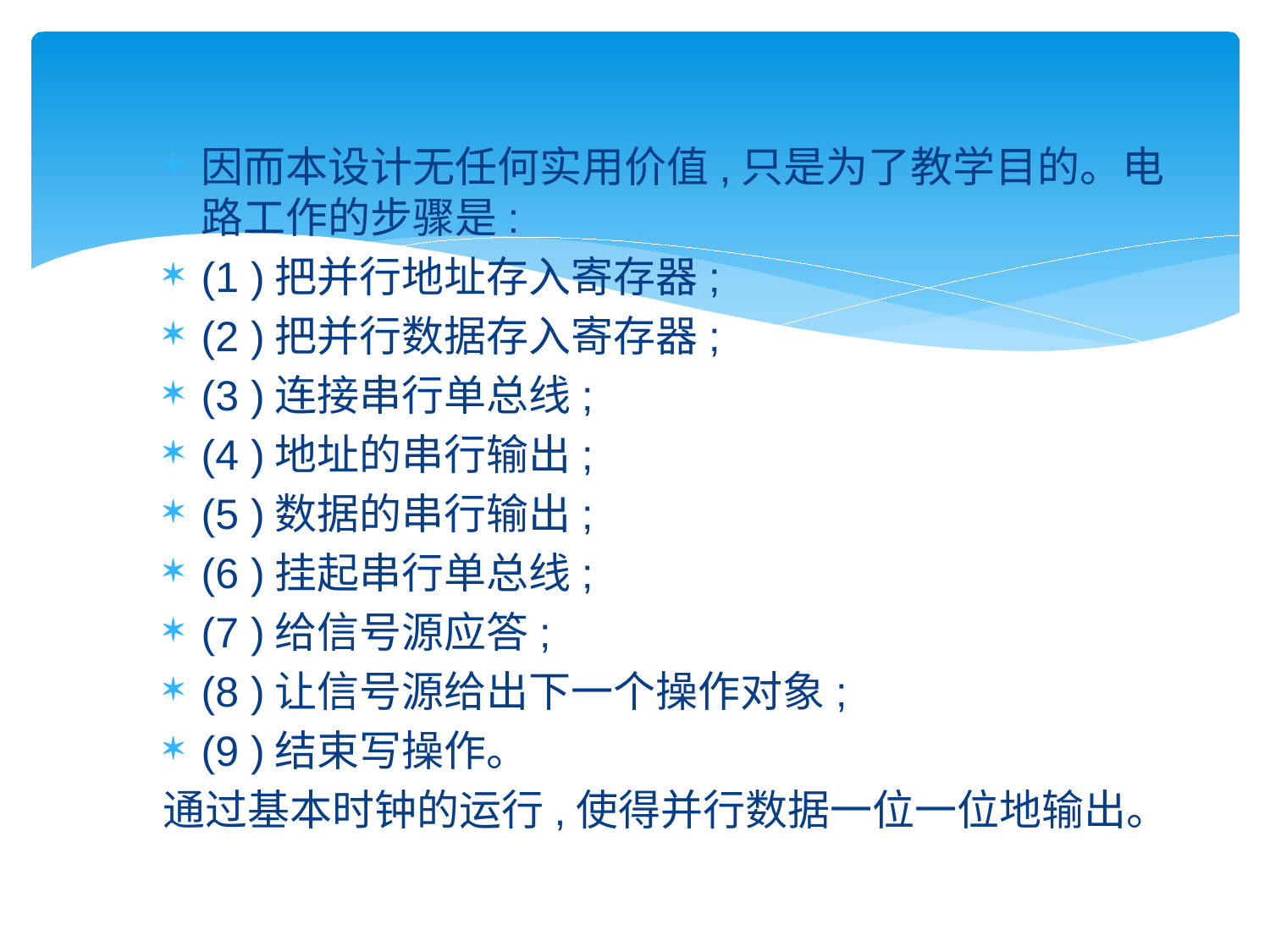

#
因而本设计无任何实用价值,只是为了教学目的。电路工作的步骤是:
(1 )把并行地址存入寄存器;
(2 )把并行数据存入寄存器;
(3 )连接串行单总线;
(4 )地址的串行输出;
(5 )数据的串行输出;
(6 )挂起串行单总线;
(7 )给信号源应答;
(8 )让信号源给出下一个操作对象;
(9 )结束写操作。
通过基本时钟的运行,使得并行数据一位一位地输出。